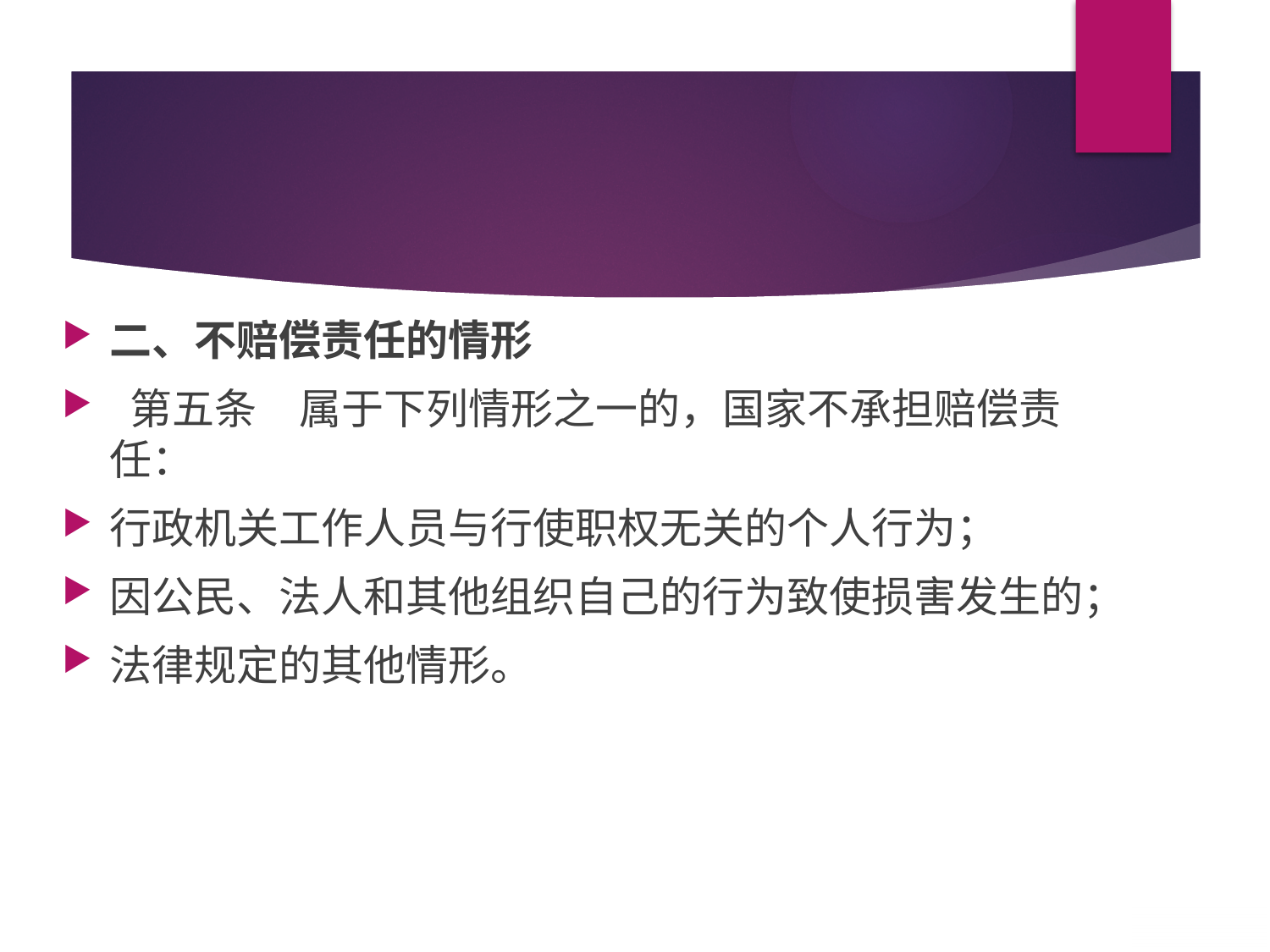

18
#
二、不赔偿责任的情形
 第五条　属于下列情形之一的，国家不承担赔偿责任：
行政机关工作人员与行使职权无关的个人行为；
因公民、法人和其他组织自己的行为致使损害发生的；
法律规定的其他情形。